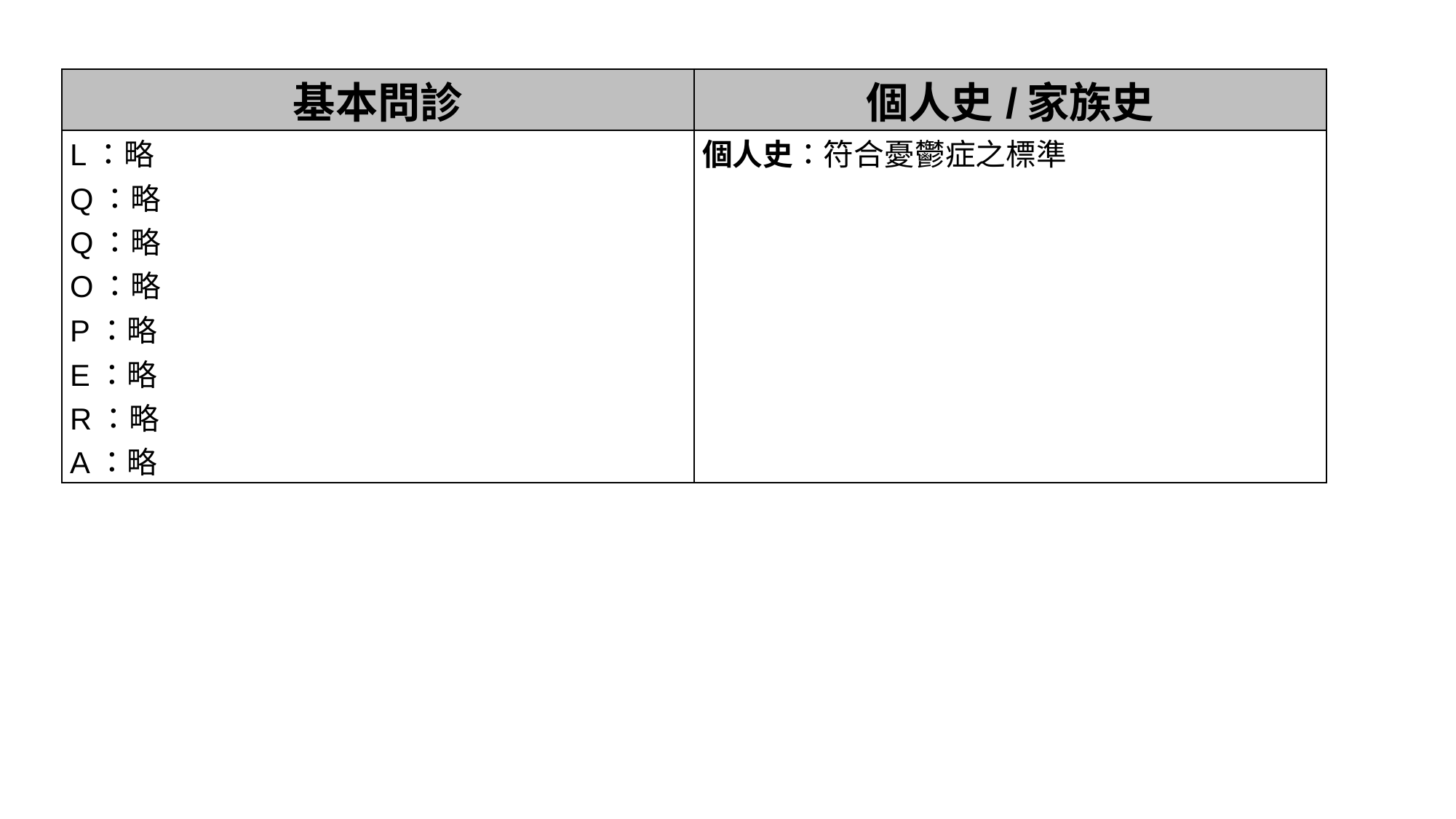

| 基本問診 | 個人史/家族史 |
| --- | --- |
| L：略 Q：略 Q：略 O：略 P：略 E：略 R：略 A：略 | 個人史：符合憂鬱症之標準 |